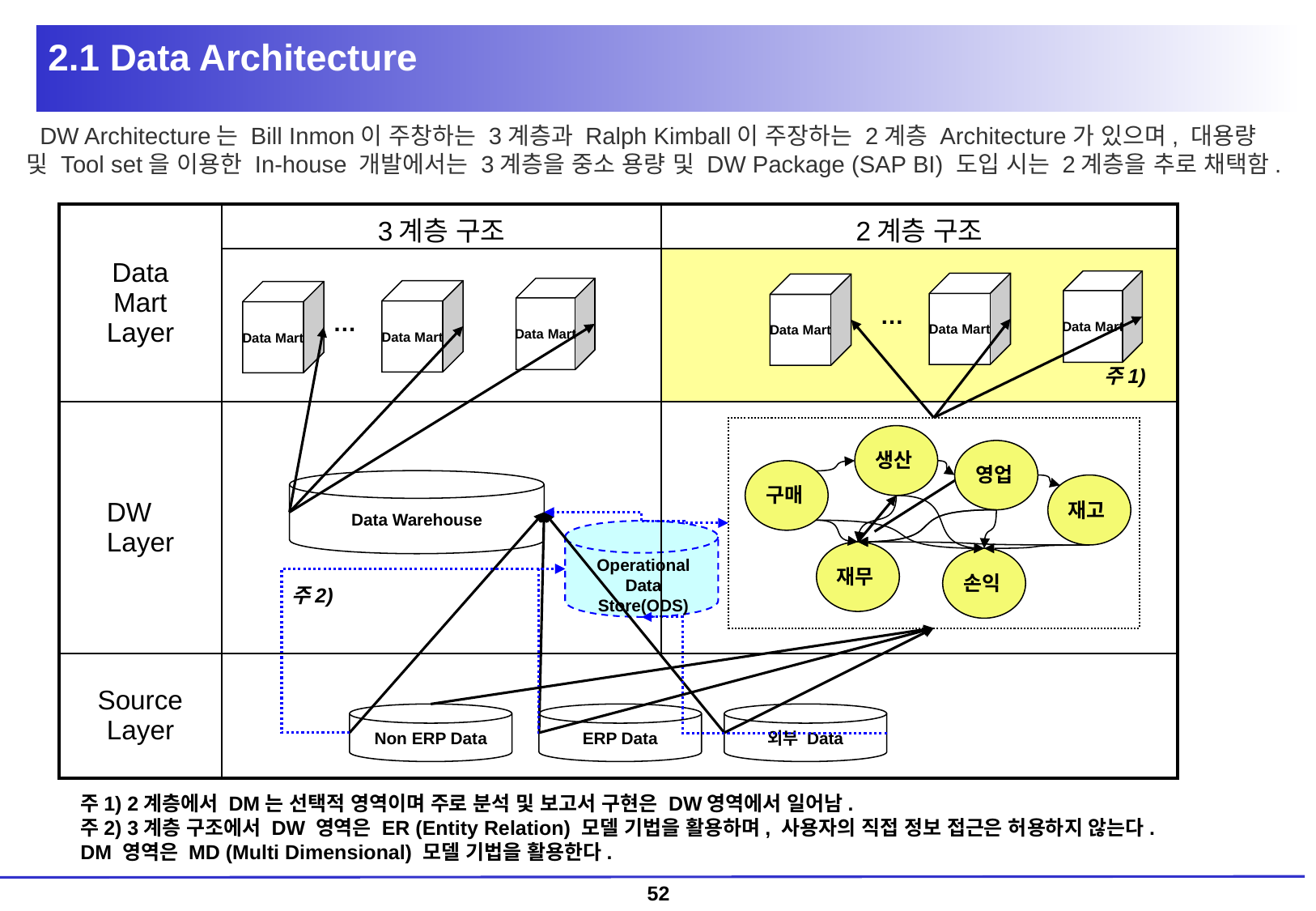

2.1 Data Architecture
  DW Architecture는 Bill Inmon이 주창하는 3계층과 Ralph Kimball이 주장하는 2계층 Architecture가 있으며, 대용량 및 Tool set을 이용한 In-house 개발에서는 3계층을 중소 용량 및 DW Package (SAP BI) 도입 시는 2계층을 추로 채택함.
| Data Mart Layer | 3계층 구조 | 2계층 구조 |
| --- | --- | --- |
|  |  |  |
| DW Layer |  |  |
| Source Layer |  |  |
Data Mart
Data Mart
Data Mart
Data Mart
Data Mart
Data Mart
…
…
주1)

생산

영업

구매
Data Warehouse

재고

Operational Data Store(ODS)

재무

손익
주2)
Non ERP Data
ERP Data
외부 Data
주1) 2계층에서 DM는 선택적 영역이며 주로 분석 및 보고서 구현은 DW영역에서 일어남.
주2) 3계층 구조에서 DW 영역은 ER (Entity Relation) 모델 기법을 활용하며, 사용자의 직접 정보 접근은 허용하지 않는다. DM 영역은 MD (Multi Dimensional) 모델 기법을 활용한다.